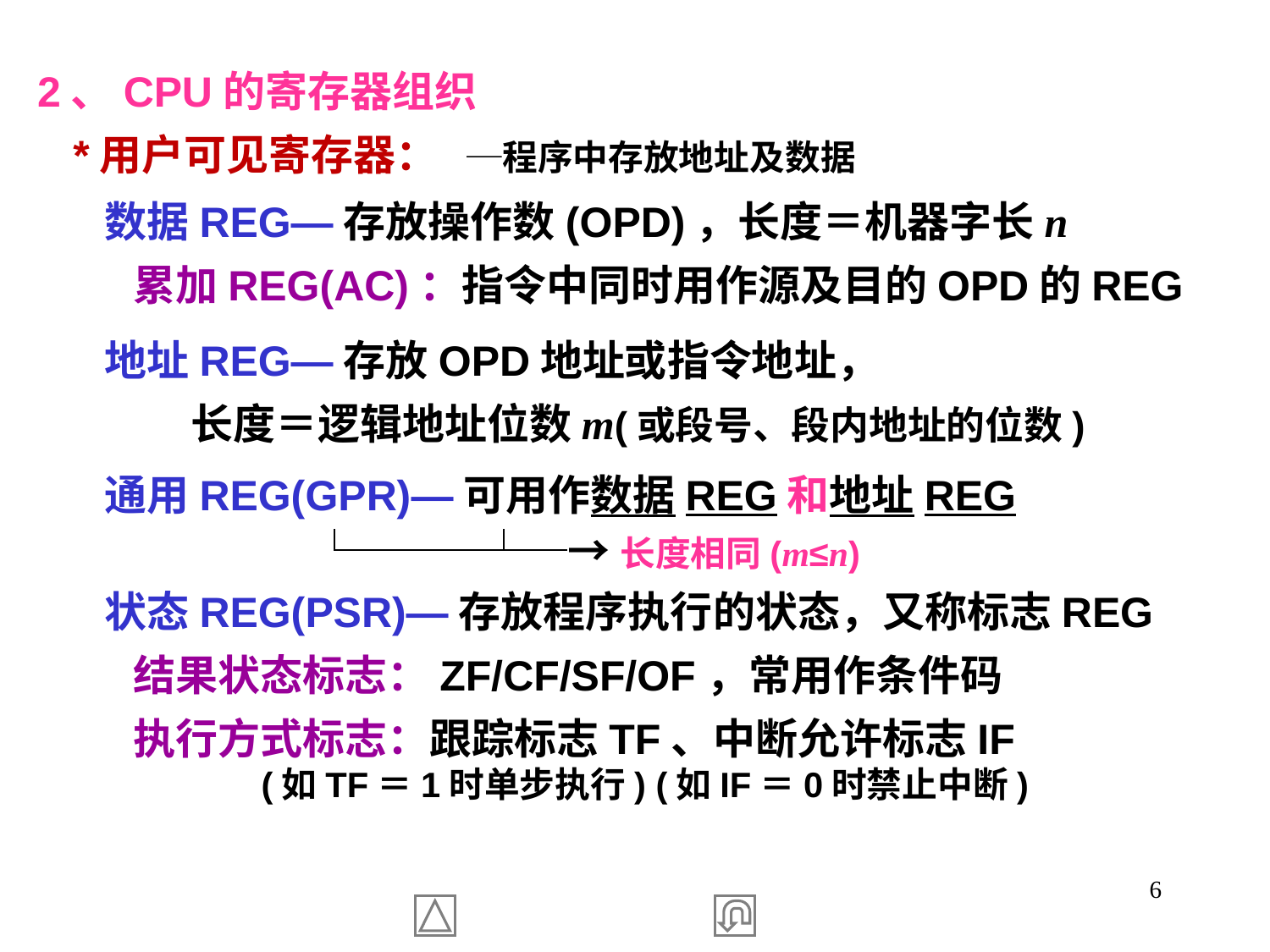

2、CPU的寄存器组织
   *用户可见寄存器：   ─程序中存放地址及数据
      数据REG—存放操作数(OPD)，长度＝机器字长n
         累加REG(AC)：指令中同时用作源及目的OPD的REG
      地址REG—存放OPD地址或指令地址，
               长度＝逻辑地址位数m(或段号、段内地址的位数)
      通用REG(GPR)—可用作数据REG和地址REG
                             └───┴─→长度相同(m≤n)
      状态REG(PSR)—存放程序执行的状态，又称标志REG
         结果状态标志：ZF/CF/SF/OF，常用作条件码
         执行方式标志：跟踪标志TF、中断允许标志IF
                       (如TF＝1时单步执行) (如IF＝0时禁止中断)
6